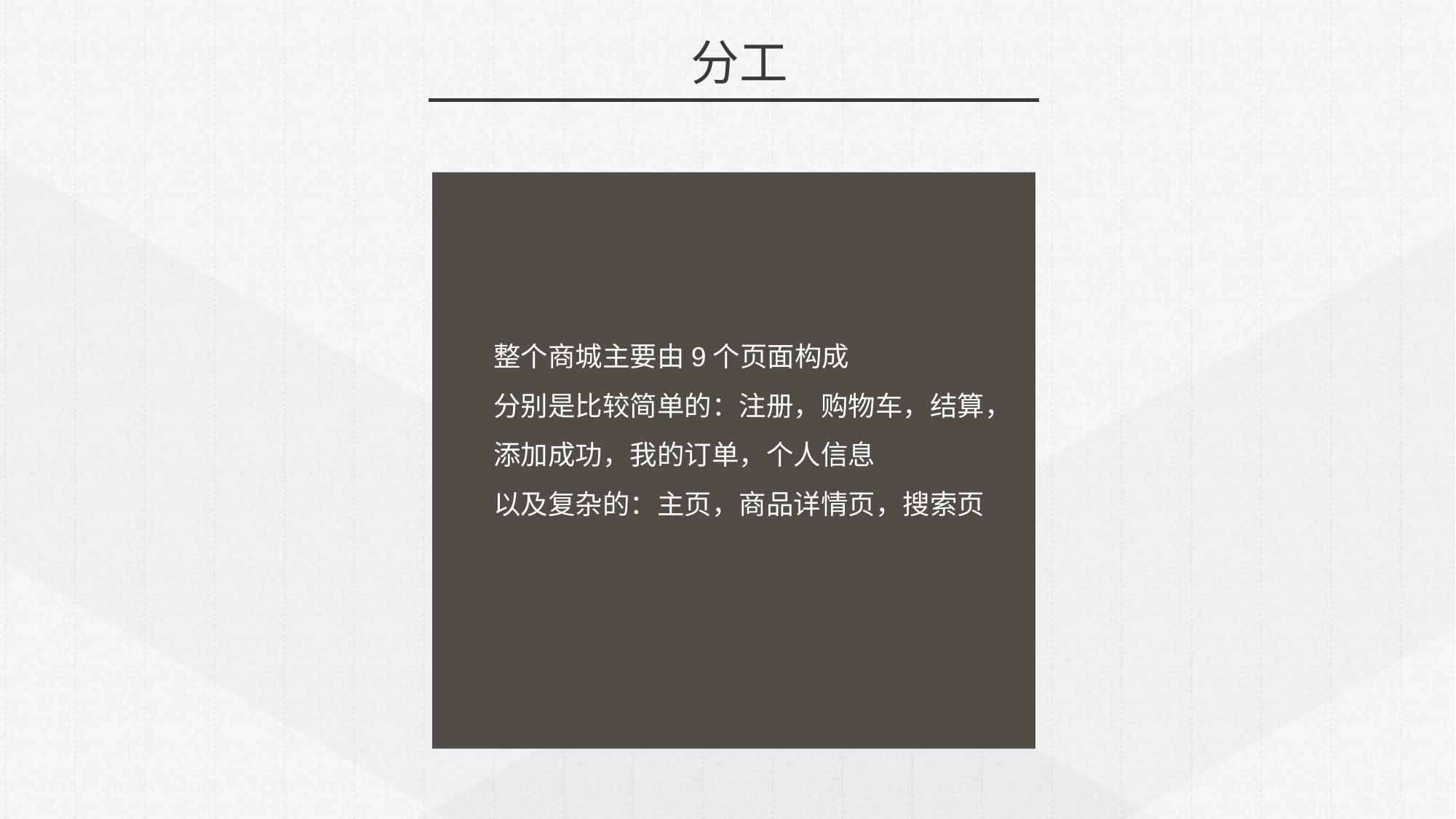

分工

整个商城主要由9个页面构成
分别是比较简单的：注册，购物车，结算，添加成功，我的订单，个人信息
以及复杂的：主页，商品详情页，搜索页